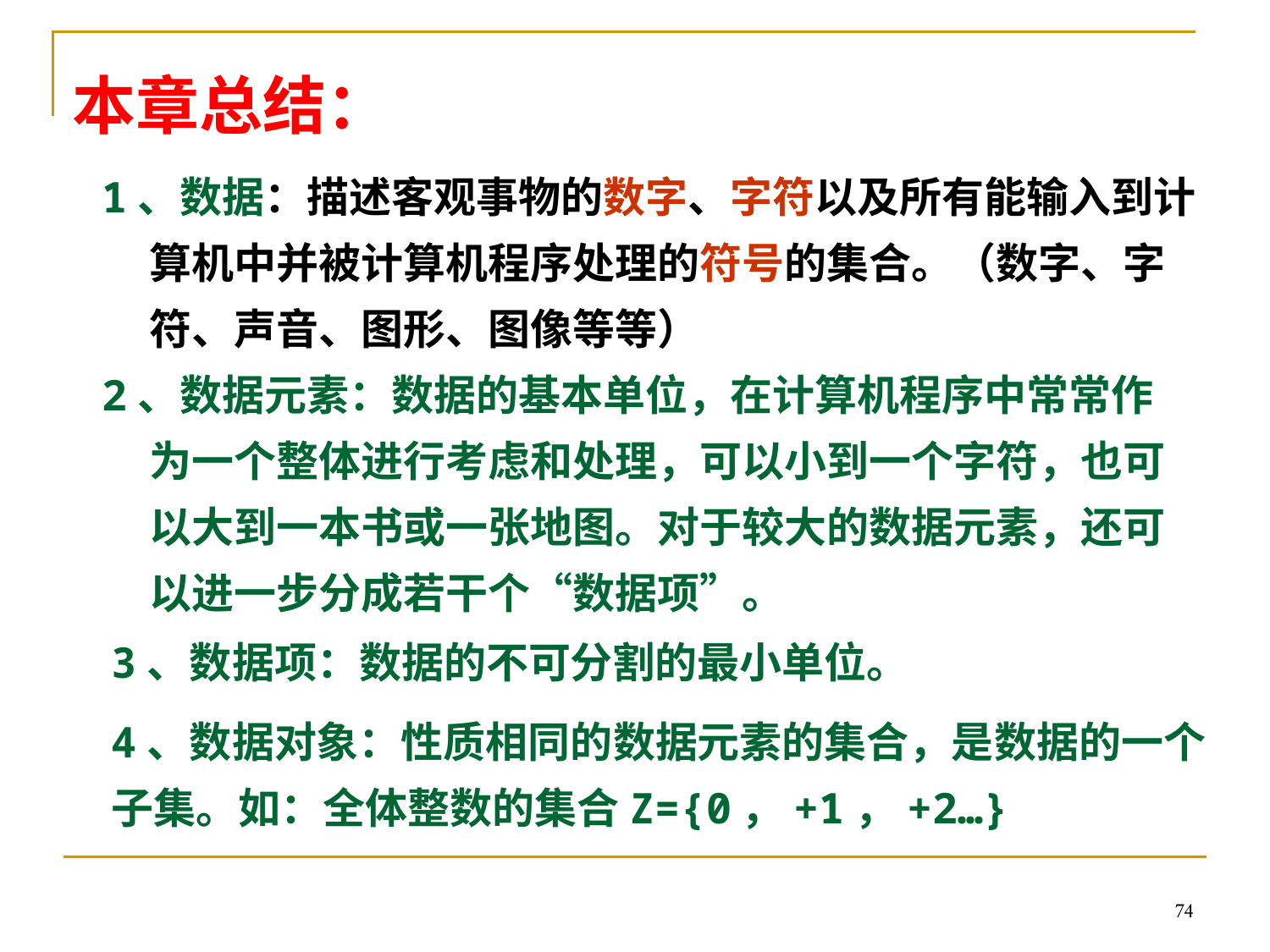

# 本章总结：
1、数据：描述客观事物的数字、字符以及所有能输入到计算机中并被计算机程序处理的符号的集合。（数字、字符、声音、图形、图像等等）

2、数据元素：数据的基本单位，在计算机程序中常常作为一个整体进行考虑和处理，可以小到一个字符，也可以大到一本书或一张地图。对于较大的数据元素，还可以进一步分成若干个“数据项”。
3、数据项：数据的不可分割的最小单位。
4、数据对象：性质相同的数据元素的集合，是数据的一个子集。如：全体整数的集合Z={0，+1，+2…}
74